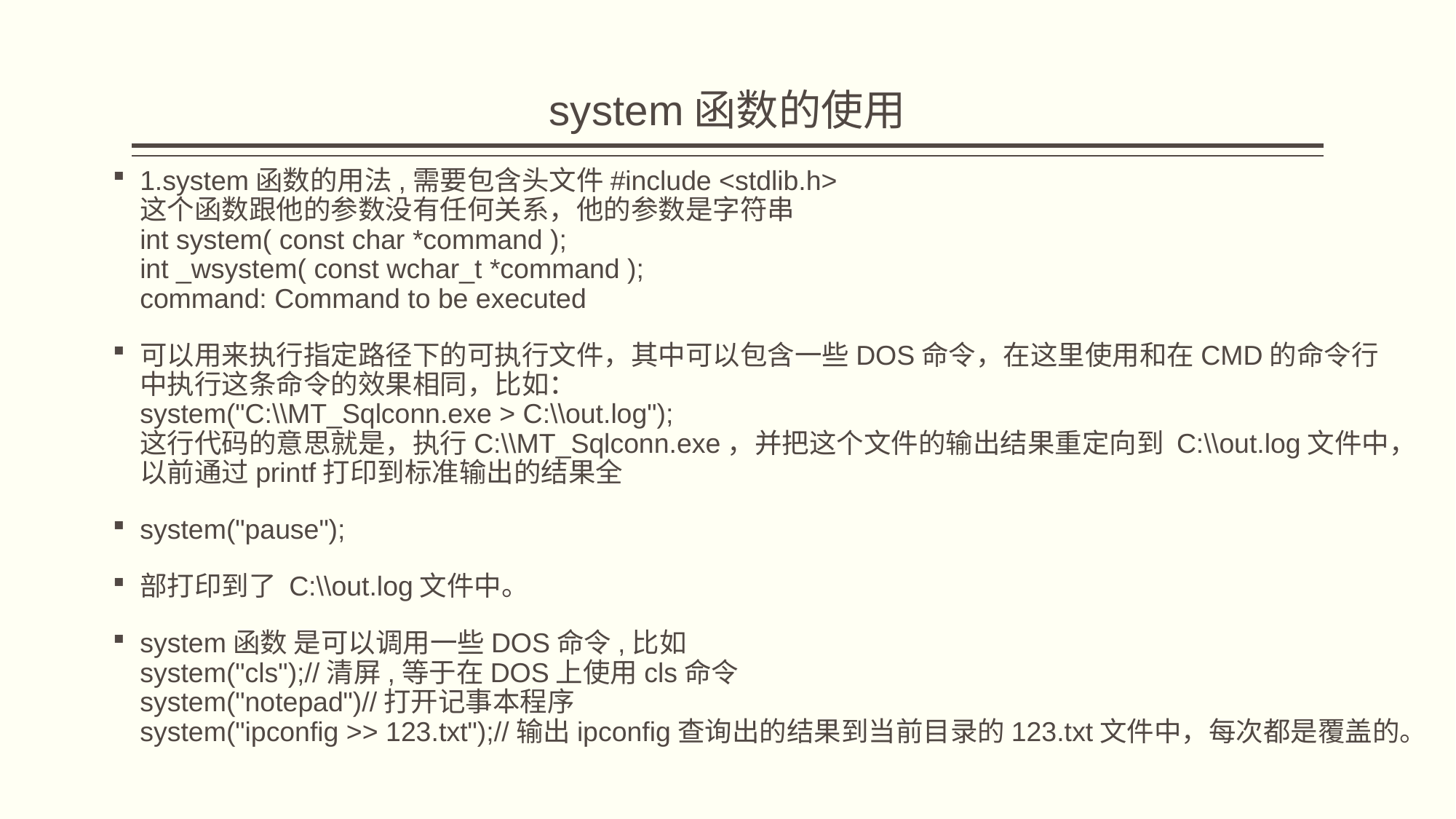

# system函数的使用
1.system函数的用法,需要包含头文件#include <stdlib.h>
这个函数跟他的参数没有任何关系，他的参数是字符串
int system( const char *command );
int _wsystem( const wchar_t *command );
command: Command to be executed
可以用来执行指定路径下的可执行文件，其中可以包含一些DOS命令，在这里使用和在CMD的命令行中执行这条命令的效果相同，比如：
system("C:\\MT_Sqlconn.exe > C:\\out.log");
这行代码的意思就是，执行C:\\MT_Sqlconn.exe，并把这个文件的输出结果重定向到 C:\\out.log文件中，以前通过printf打印到标准输出的结果全
system("pause");
部打印到了 C:\\out.log文件中。
system函数 是可以调用一些DOS命令,比如
system("cls");//清屏,等于在DOS上使用cls命令
system("notepad")//打开记事本程序
system("ipconfig >> 123.txt");//输出ipconfig查询出的结果到当前目录的123.txt文件中，每次都是覆盖的。